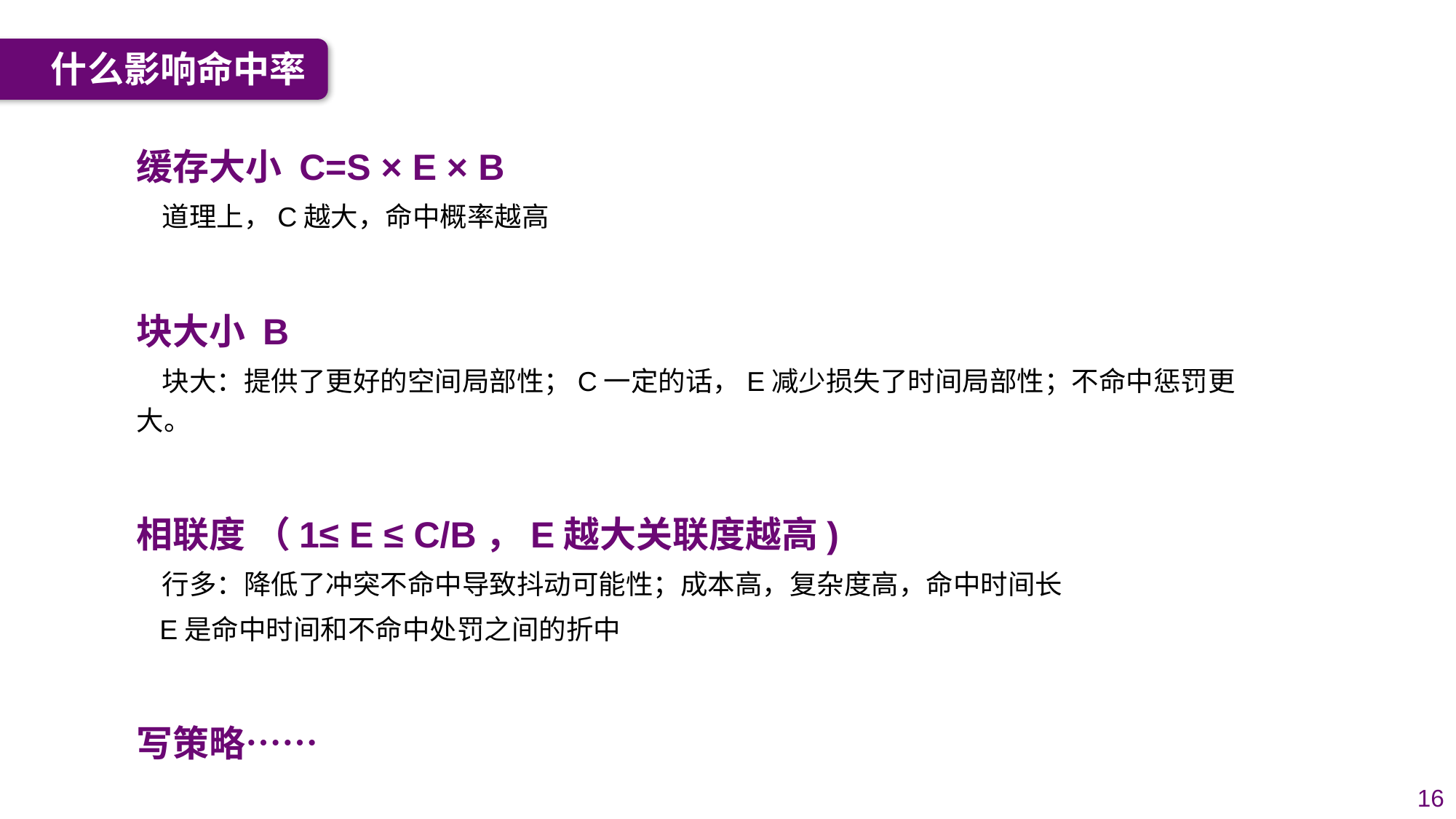

什么影响命中率

缓存大小 C=S × E × B
   道理上，C越大，命中概率越高

块大小 B
   块大：提供了更好的空间局部性；C一定的话，E减少损失了时间局部性；不命中惩罚更大。

相联度 （1≤ E ≤ C/B，E越大关联度越高)
   行多：降低了冲突不命中导致抖动可能性；成本高，复杂度高，命中时间长
   E是命中时间和不命中处罚之间的折中

写策略……

16